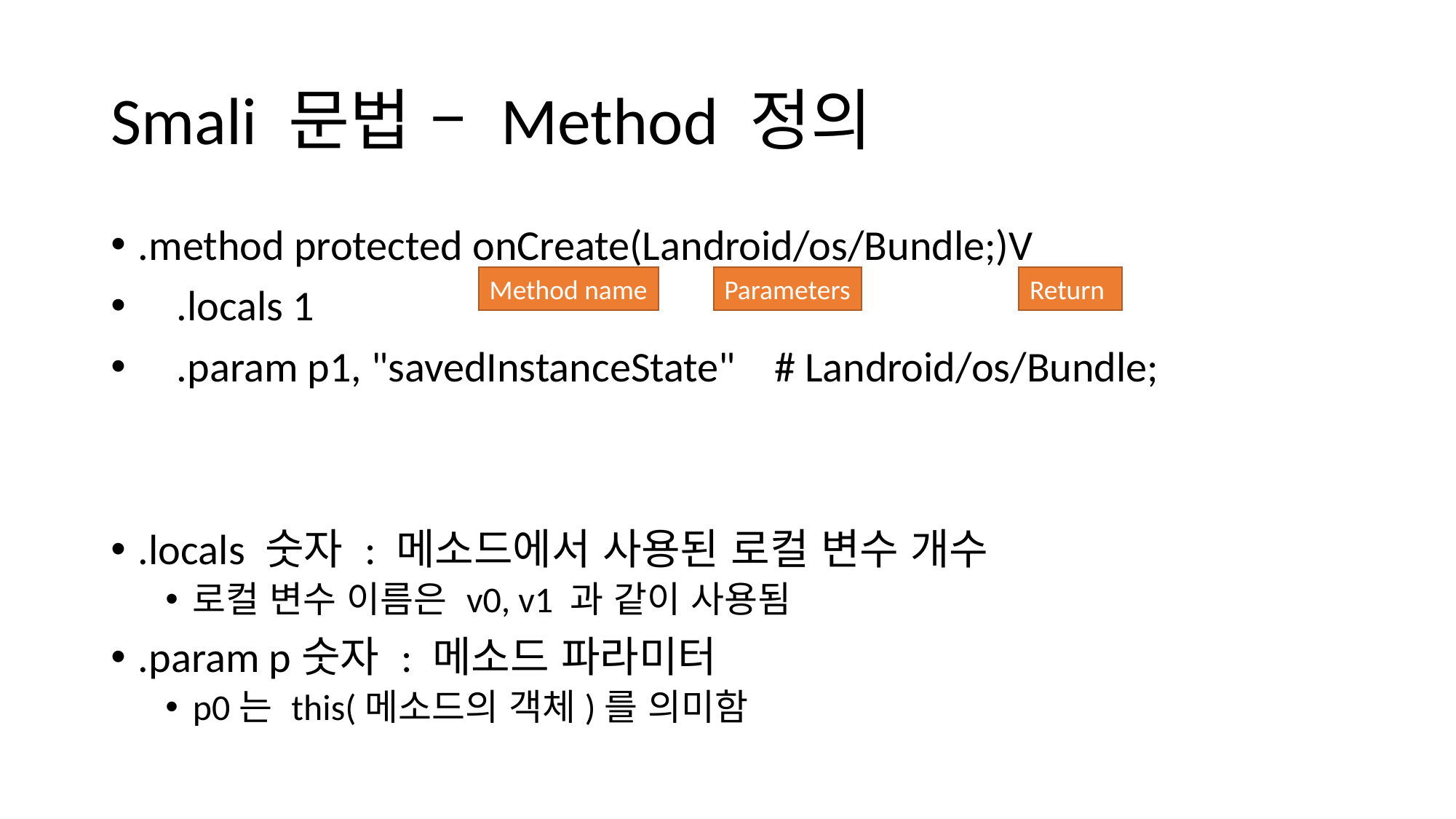

# Smali 문법 – Method 정의
.method protected onCreate(Landroid/os/Bundle;)V
    .locals 1
    .param p1, "savedInstanceState"    # Landroid/os/Bundle;

.locals 숫자 : 메소드에서 사용된 로컬 변수 개수
로컬 변수 이름은 v0, v1 과 같이 사용됨
.param p숫자 : 메소드 파라미터
p0는 this(메소드의 객체)를 의미함
Method name
Parameters
Return